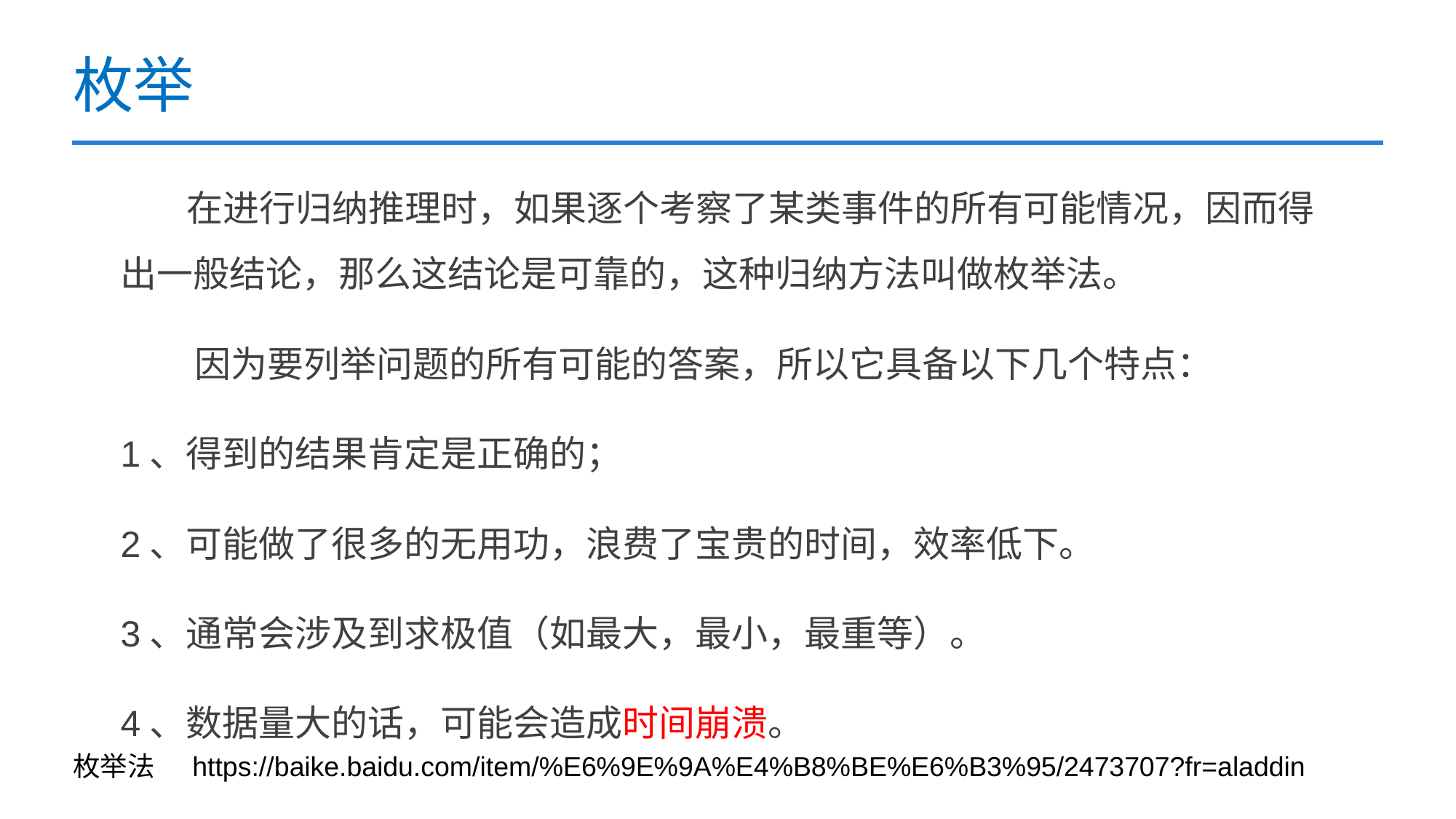

# 枚举
       在进行归纳推理时，如果逐个考察了某类事件的所有可能情况，因而得出一般结论，那么这结论是可靠的，这种归纳方法叫做枚举法。
        因为要列举问题的所有可能的答案，所以它具备以下几个特点：
1、得到的结果肯定是正确的；
2、可能做了很多的无用功，浪费了宝贵的时间，效率低下。
3、通常会涉及到求极值（如最大，最小，最重等）。
4、数据量大的话，可能会造成时间崩溃。

枚举法     https://baike.baidu.com/item/%E6%9E%9A%E4%B8%BE%E6%B3%95/2473707?fr=aladdin